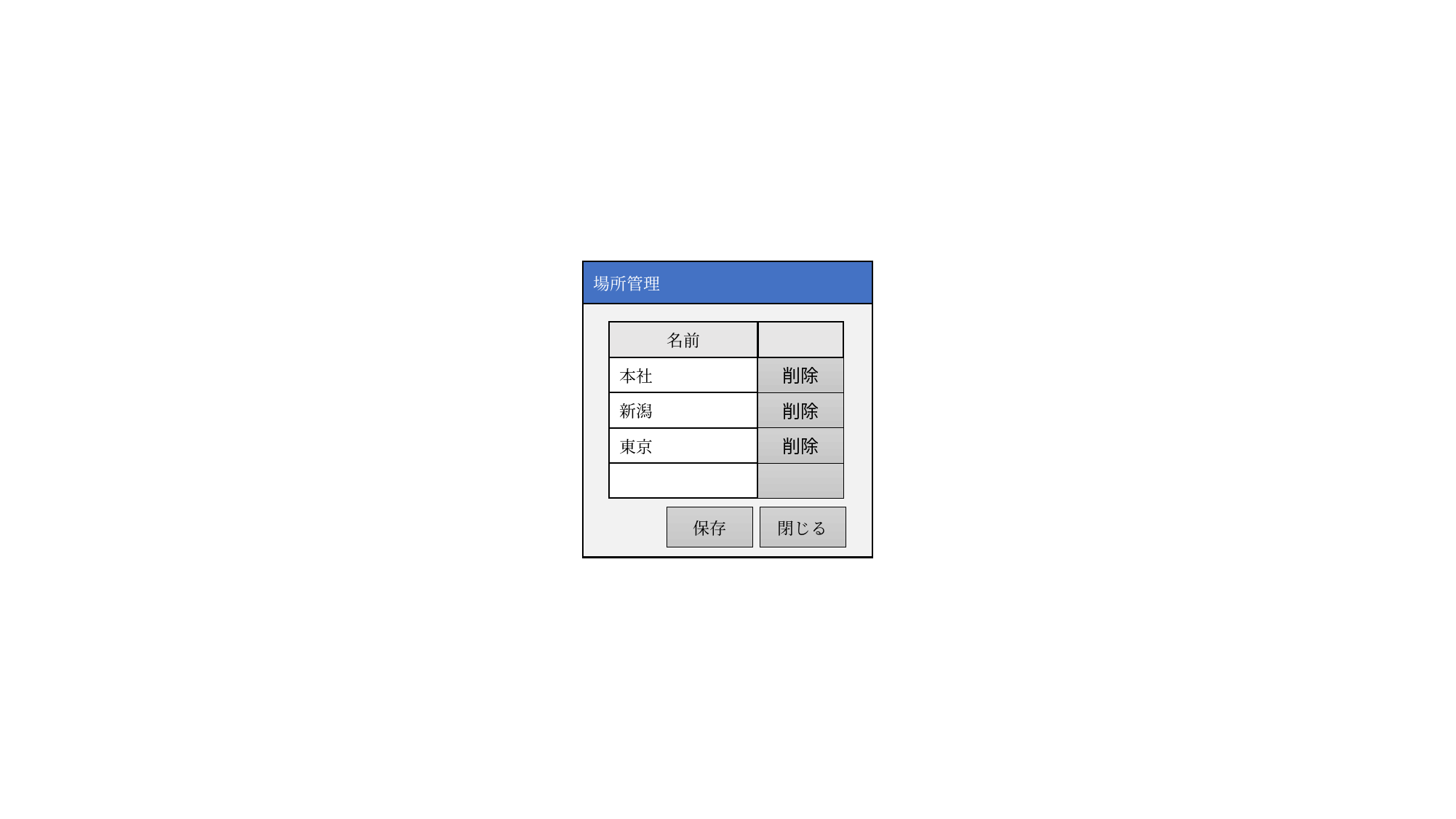

場所管理

名前

本社
削除
新潟
削除
東京
削除

保存
閉じる